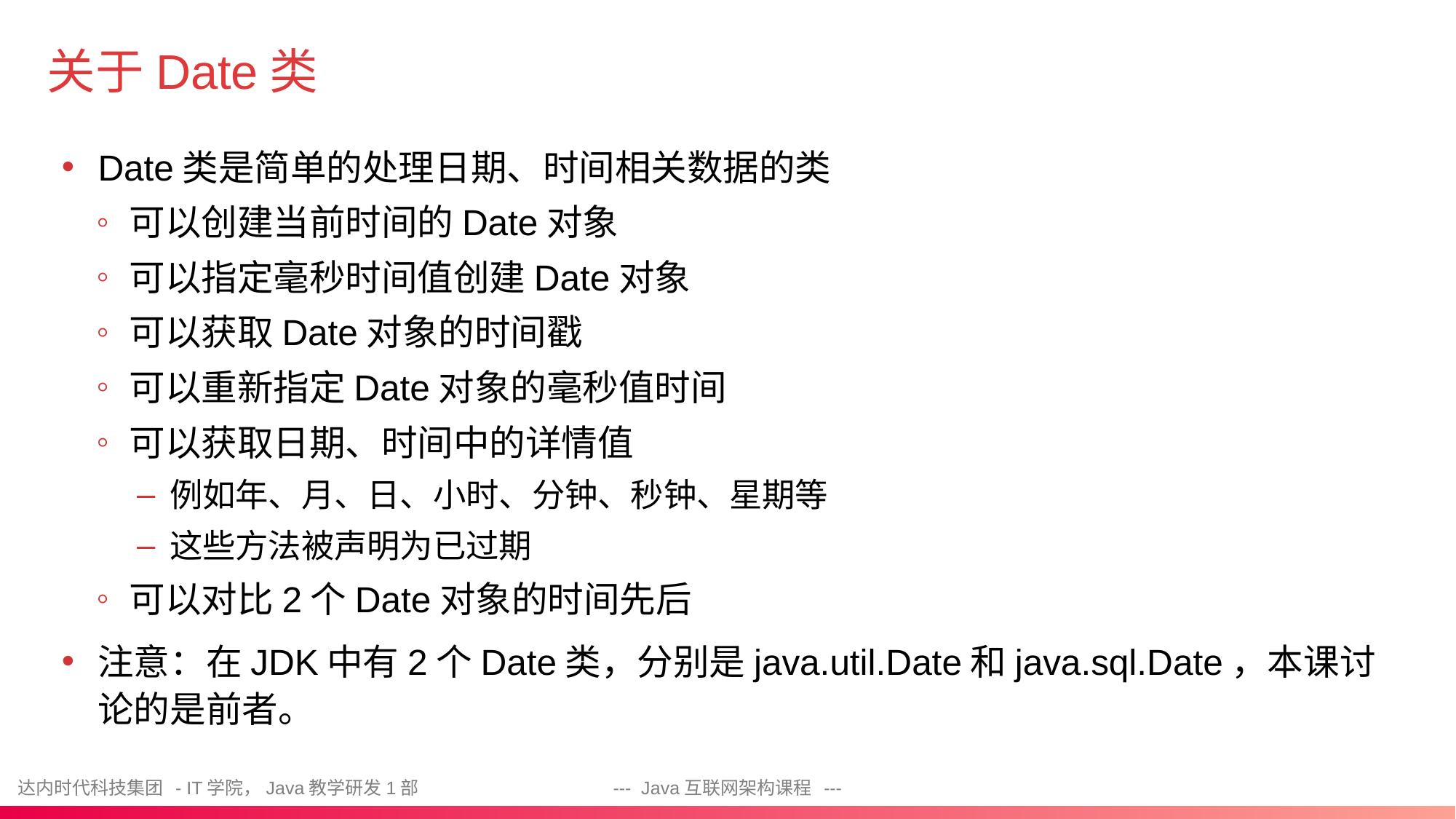

# 关于Date类
Date类是简单的处理日期、时间相关数据的类
可以创建当前时间的Date对象
可以指定毫秒时间值创建Date对象
可以获取Date对象的时间戳
可以重新指定Date对象的毫秒值时间
可以获取日期、时间中的详情值
例如年、月、日、小时、分钟、秒钟、星期等
这些方法被声明为已过期
可以对比2个Date对象的时间先后
注意：在JDK中有2个Date类，分别是java.util.Date和java.sql.Date，本课讨论的是前者。